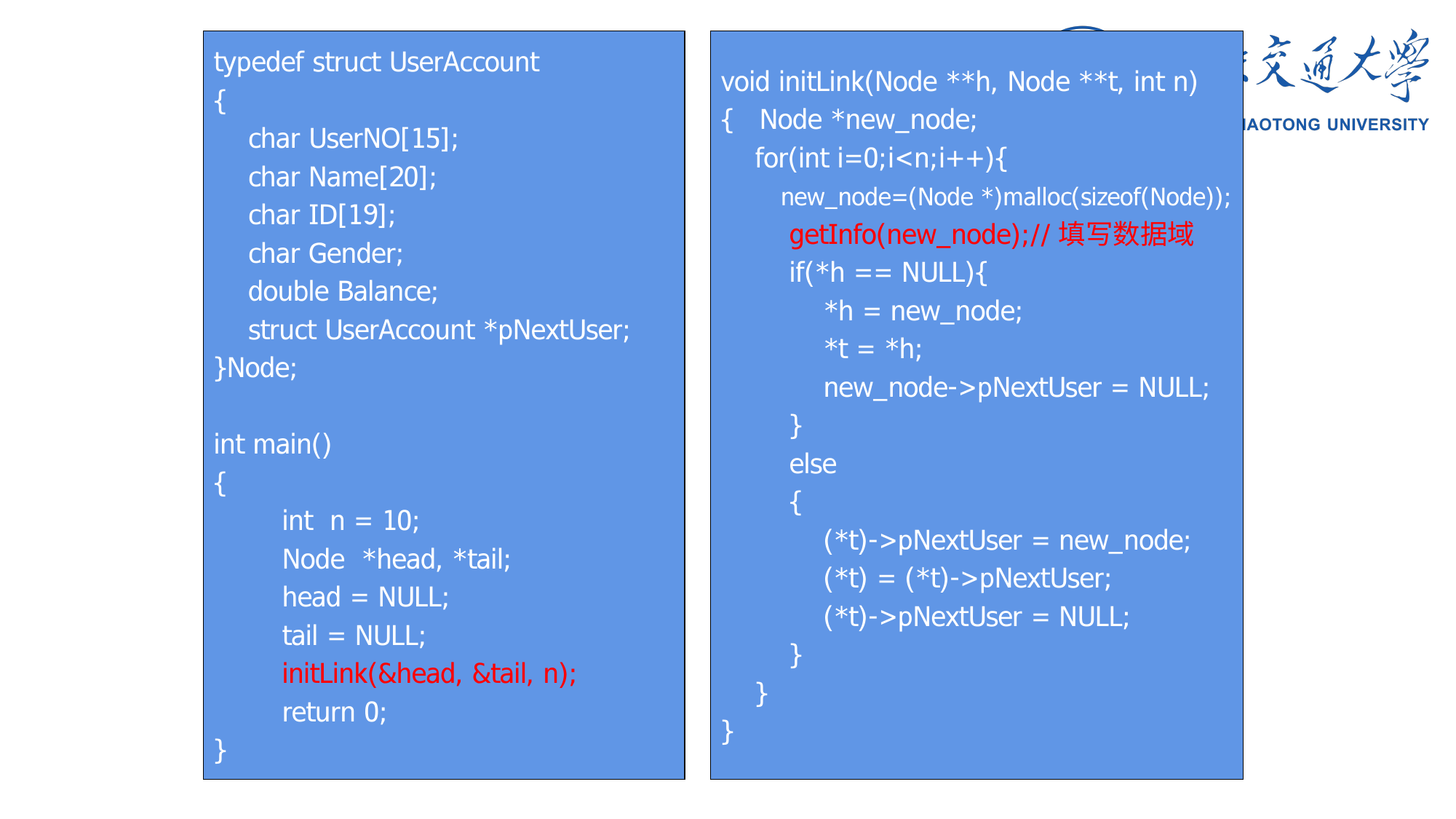

typedef struct UserAccount
{
    char UserNO[15];
    char Name[20];
    char ID[19];
    char Gender;
    double Balance;
    struct UserAccount *pNextUser;
}Node;

int main()
{
        int  n = 10;
        Node  *head, *tail;
        head = NULL;
        tail = NULL;
        initLink(&head, &tail, n);
        return 0;
}
void initLink(Node **h, Node **t, int n)
{   Node *new_node;
    for(int i=0;i<n;i++){
       new_node=(Node *)malloc(sizeof(Node));
        getInfo(new_node);//填写数据域
        if(*h == NULL){
            *h = new_node;
            *t = *h;
            new_node->pNextUser = NULL;
        }
        else
        {
            (*t)->pNextUser = new_node;
            (*t) = (*t)->pNextUser;
            (*t)->pNextUser = NULL;
        }
    }
}